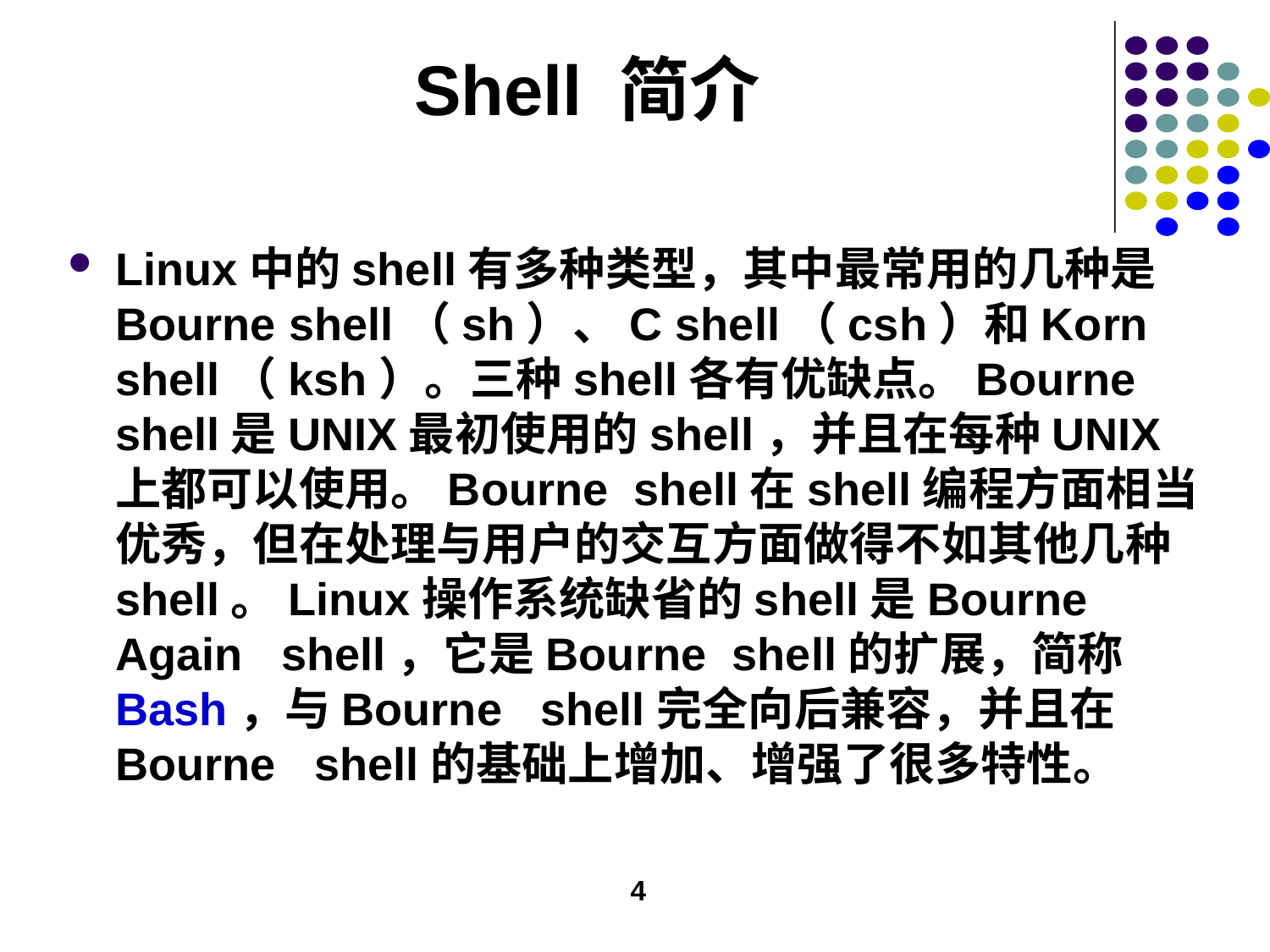

# Shell 简介
Linux中的shell有多种类型，其中最常用的几种是Bourne shell（sh）、C shell（csh）和Korn shell（ksh）。三种shell各有优缺点。Bourne  shell是UNIX最初使用的shell，并且在每种UNIX上都可以使用。Bourne  shell在shell编程方面相当优秀，但在处理与用户的交互方面做得不如其他几种shell。Linux操作系统缺省的shell是Bourne   Again   shell，它是Bourne  shell的扩展，简称Bash，与Bourne   shell完全向后兼容，并且在Bourne   shell的基础上增加、增强了很多特性。
4